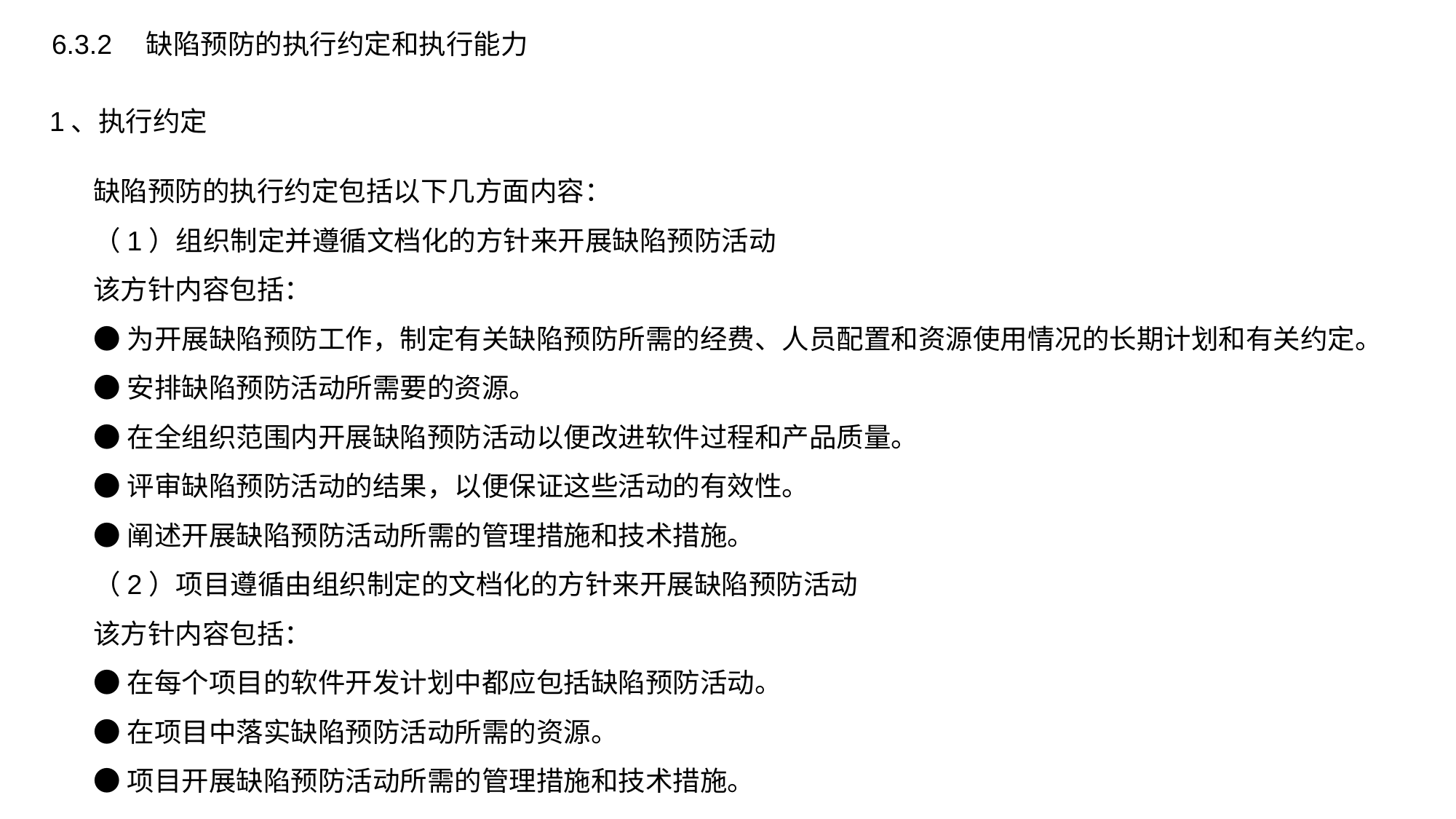

6.3.2　缺陷预防的执行约定和执行能力
1、执行约定
缺陷预防的执行约定包括以下几方面内容：
（1）组织制定并遵循文档化的方针来开展缺陷预防活动
该方针内容包括：
●为开展缺陷预防工作，制定有关缺陷预防所需的经费、人员配置和资源使用情况的长期计划和有关约定。
●安排缺陷预防活动所需要的资源。
●在全组织范围内开展缺陷预防活动以便改进软件过程和产品质量。
●评审缺陷预防活动的结果，以便保证这些活动的有效性。
●阐述开展缺陷预防活动所需的管理措施和技术措施。
（2）项目遵循由组织制定的文档化的方针来开展缺陷预防活动
该方针内容包括：
●在每个项目的软件开发计划中都应包括缺陷预防活动。
●在项目中落实缺陷预防活动所需的资源。
●项目开展缺陷预防活动所需的管理措施和技术措施。